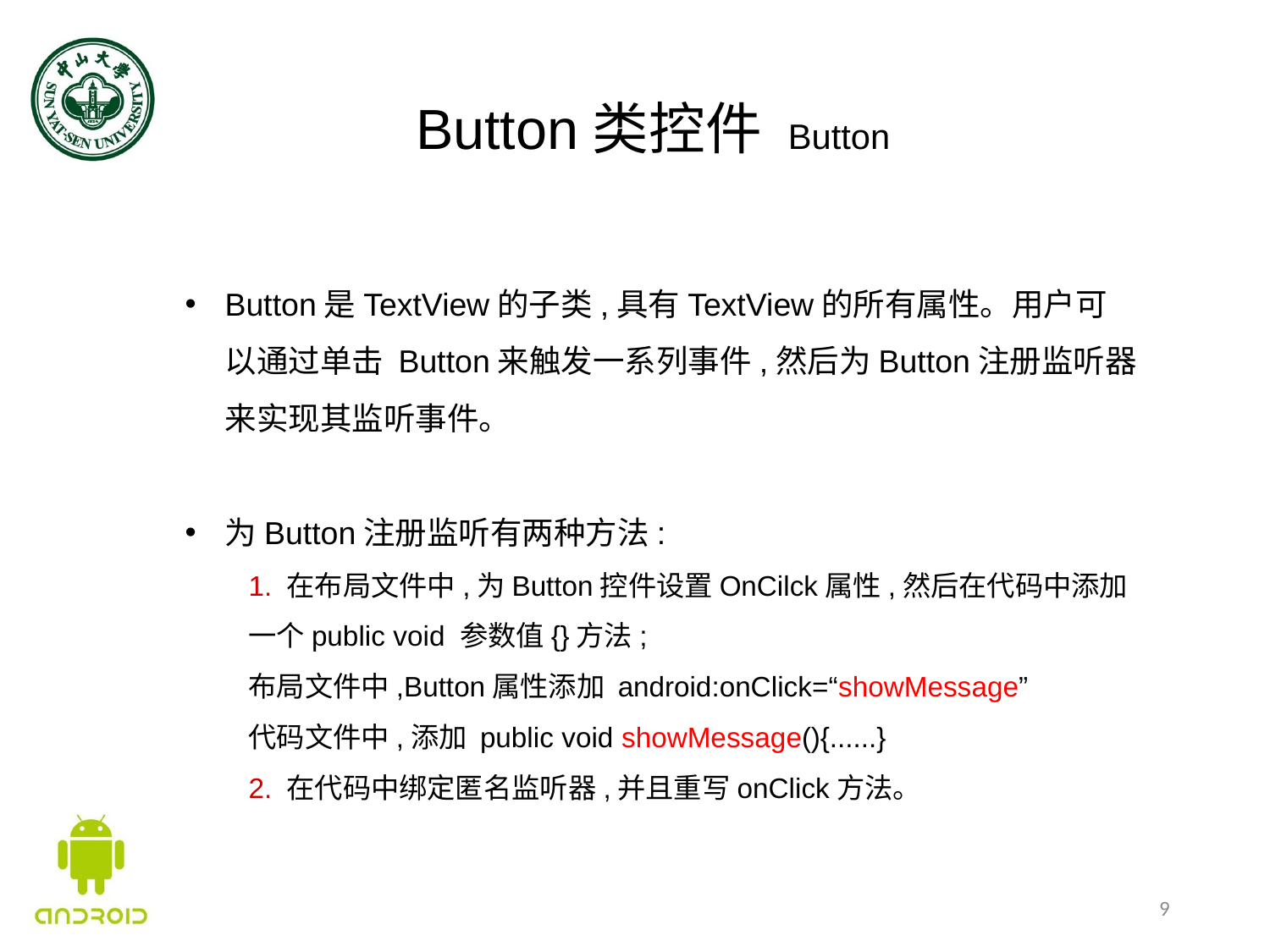

Button类控件 Button

Button是TextView的子类,具有TextView的所有属性。用户可以通过单击 Button来触发一系列事件,然后为Button注册监听器来实现其监听事件。

为Button注册监听有两种方法:
1. 在布局文件中,为Button控件设置OnCilck属性,然后在代码中添加一个public void 参数值{}方法;
布局文件中,Button属性添加 android:onClick=“showMessage”
代码文件中,添加 public void showMessage(){......}
2. 在代码中绑定匿名监听器,并且重写onClick方法。
9